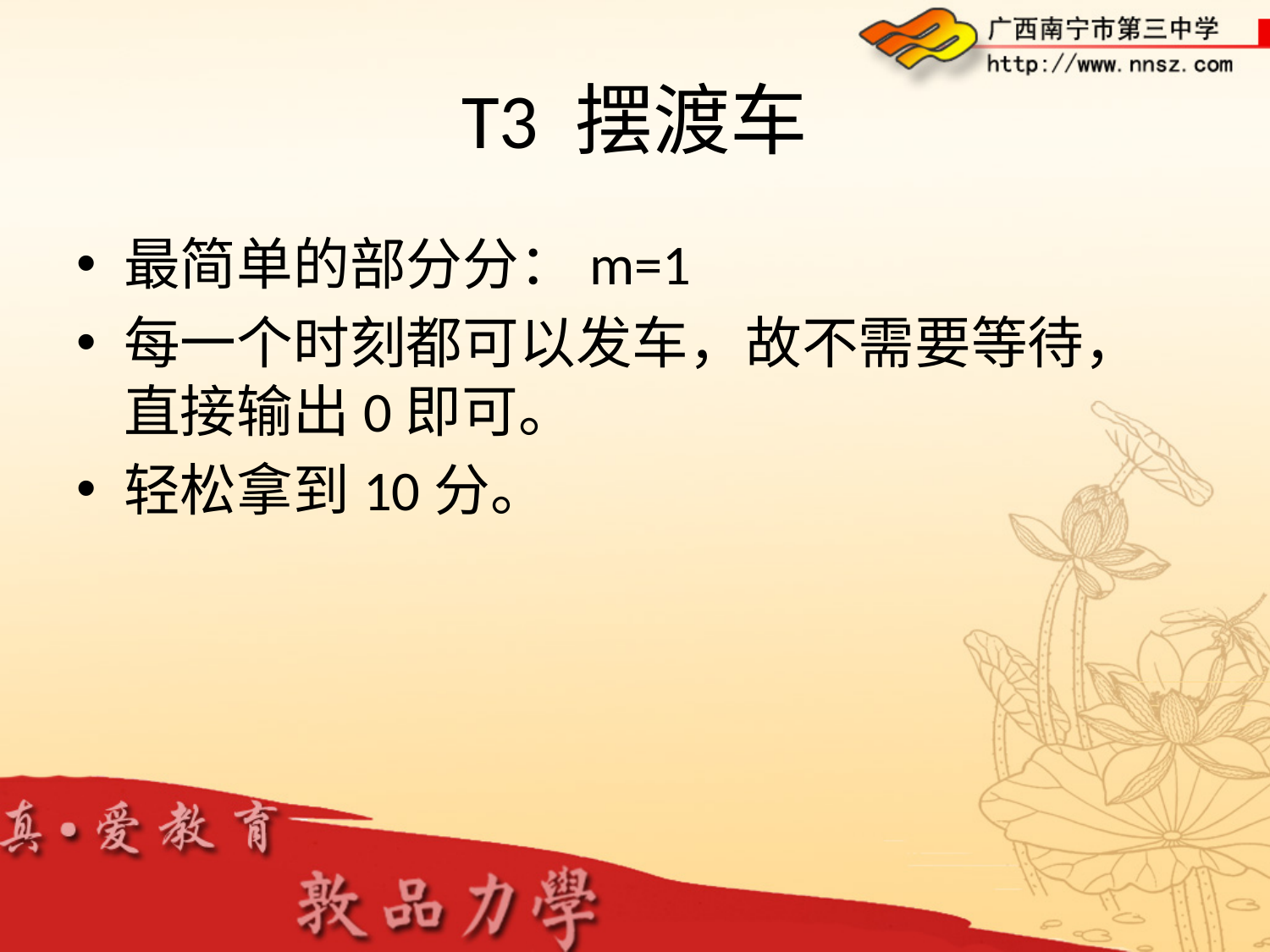

# T3 摆渡车
最简单的部分分：m=1
每一个时刻都可以发车，故不需要等待，直接输出0即可。
轻松拿到10分。